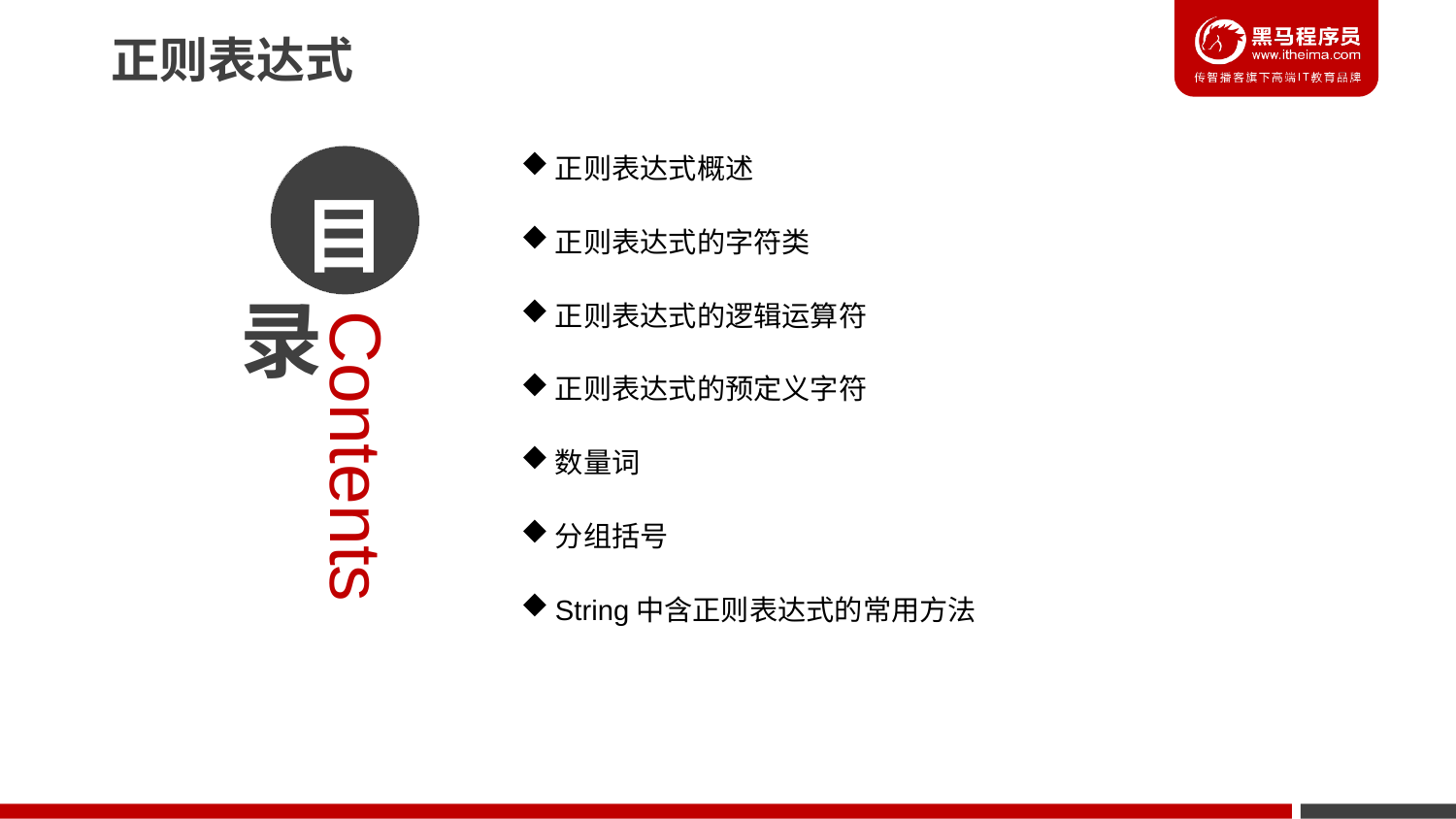

# 正则表达式
正则表达式概述
正则表达式的字符类
正则表达式的逻辑运算符
正则表达式的预定义字符
数量词
分组括号
String中含正则表达式的常用方法